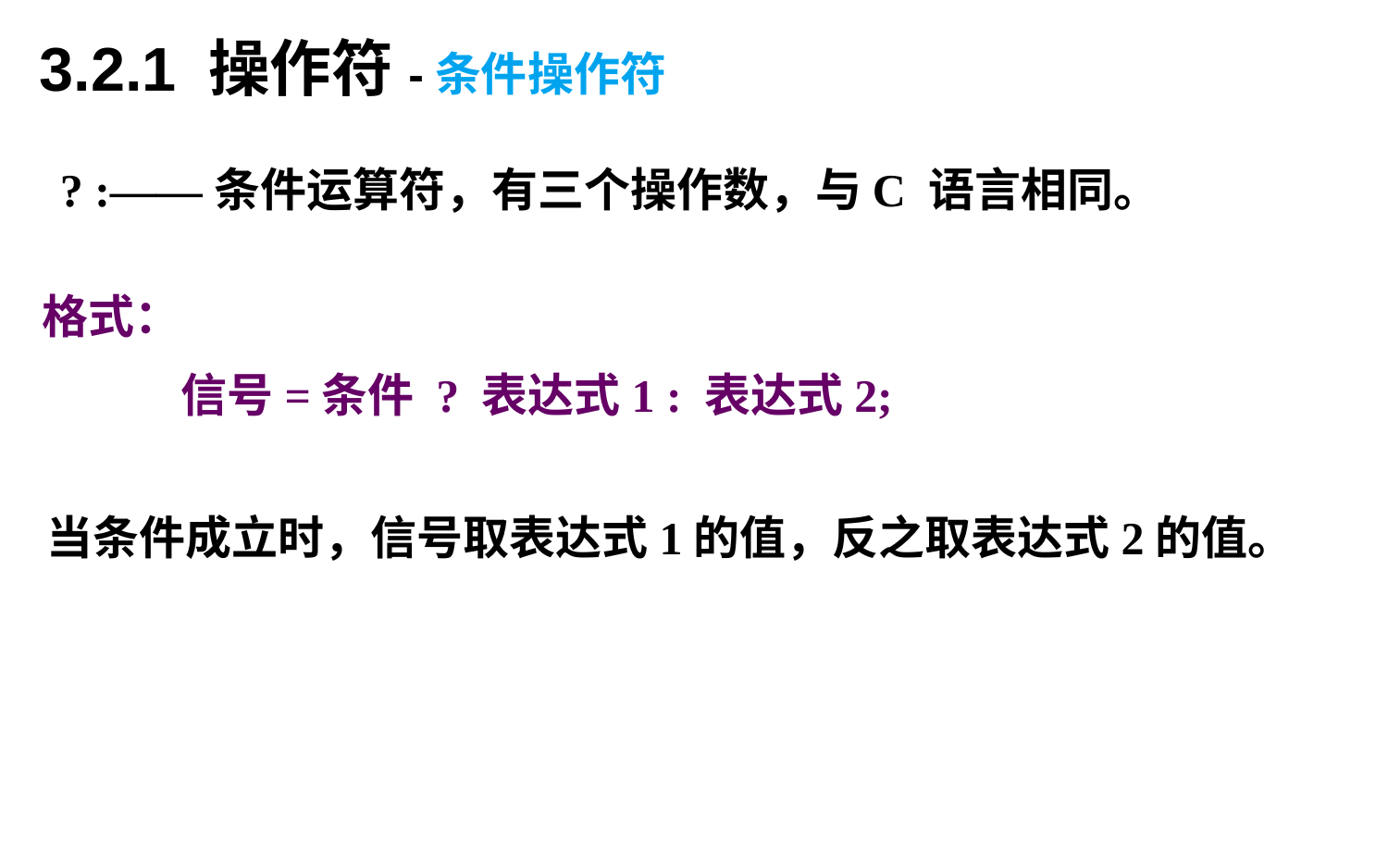

3.2.1 操作符-条件操作符
? :——条件运算符，有三个操作数，与C 语言相同。
格式：
	信号=条件 ? 表达式1 : 表达式2;
当条件成立时，信号取表达式1的值，反之取表达式2的值。